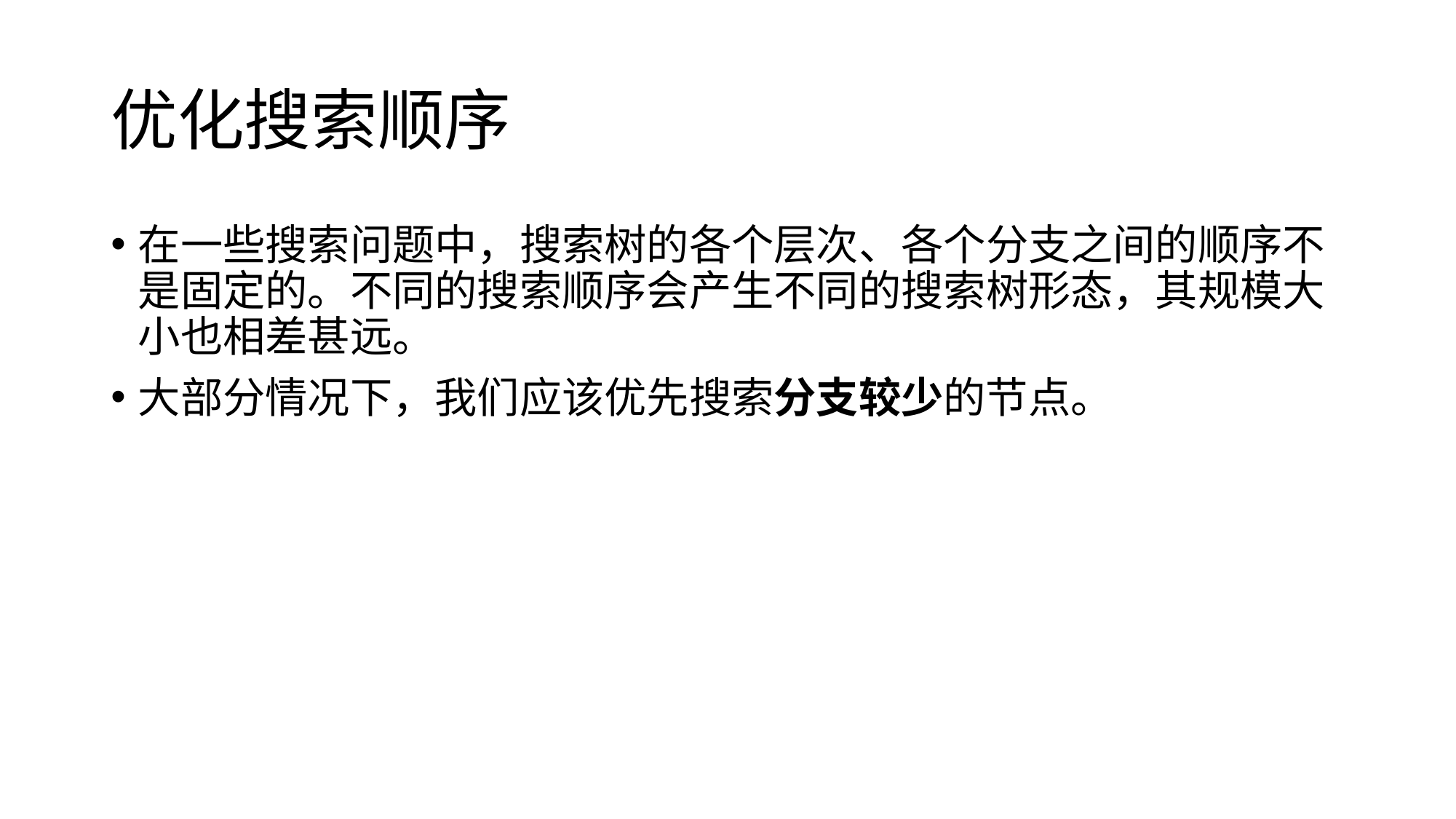

# 优化搜索顺序
在一些搜索问题中，搜索树的各个层次、各个分支之间的顺序不是固定的。不同的搜索顺序会产生不同的搜索树形态，其规模大小也相差甚远。
大部分情况下，我们应该优先搜索分支较少的节点。